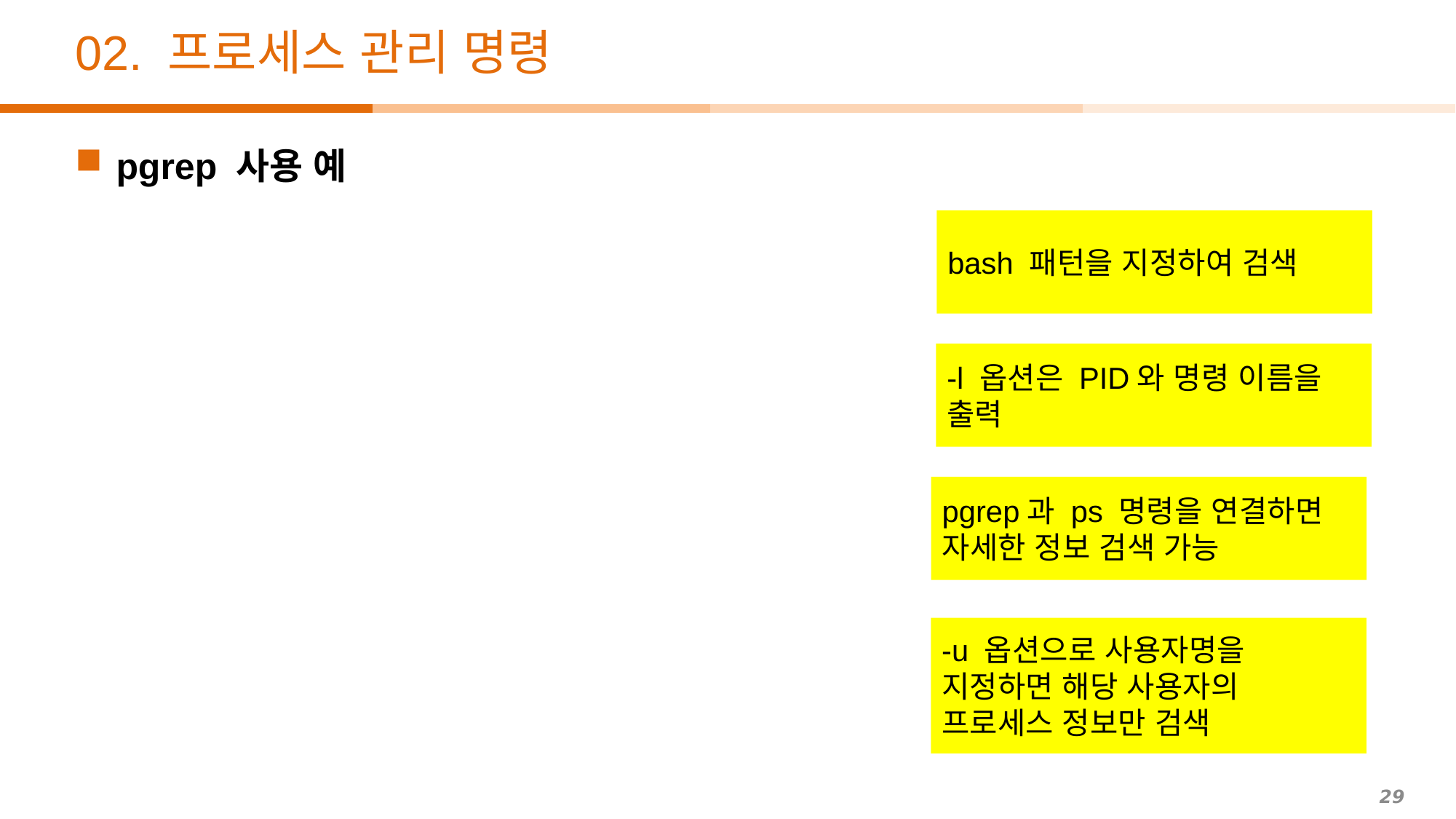

# 02. 프로세스 관리 명령
pgrep 사용 예
bash 패턴을 지정하여 검색
-l 옵션은 PID와 명령 이름을 출력
pgrep과 ps 명령을 연결하면 자세한 정보 검색 가능
-u 옵션으로 사용자명을 지정하면 해당 사용자의 프로세스 정보만 검색